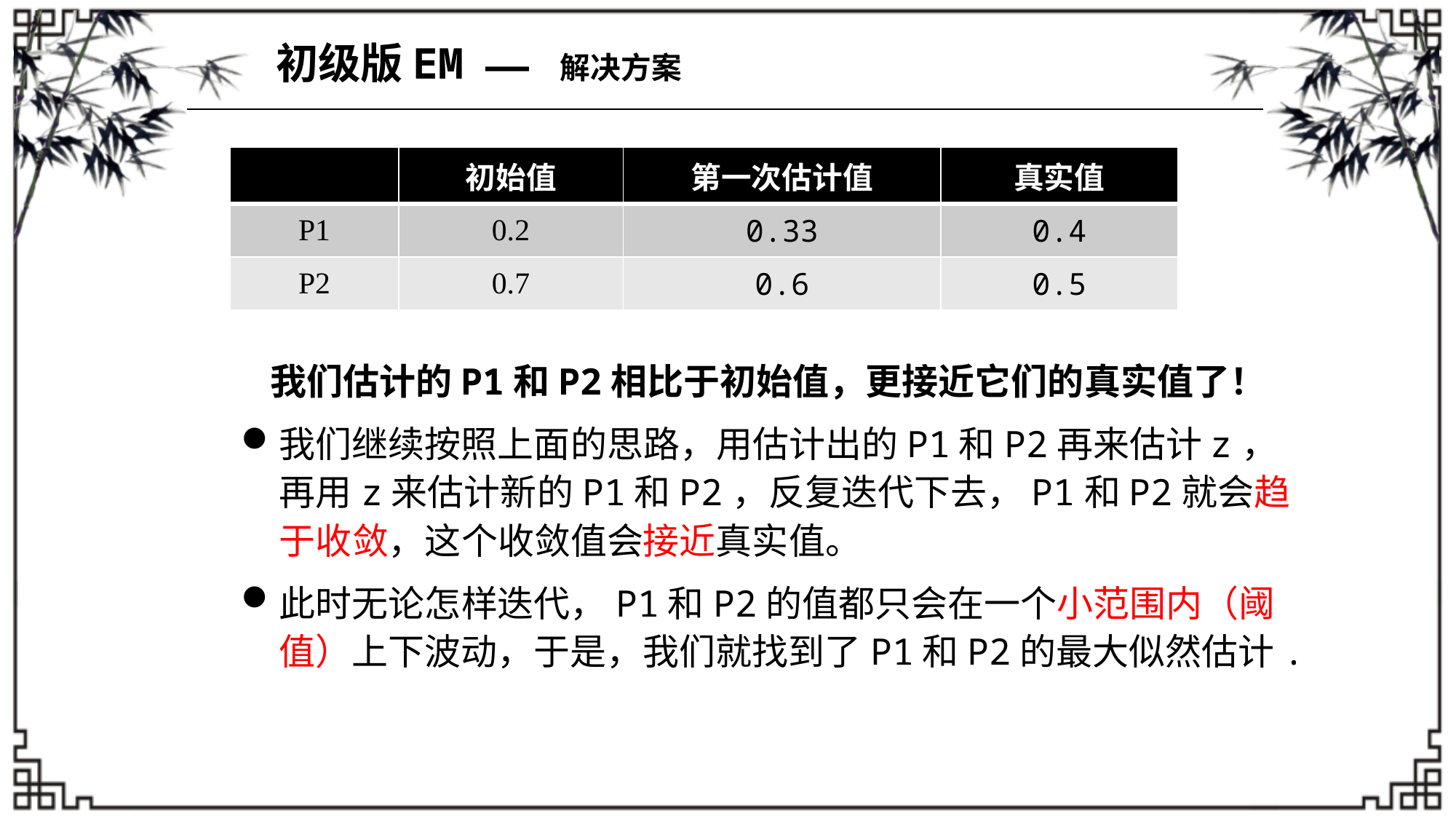

初级版EM —— 解决方案
|  | 初始值 | 第一次估计值 | 真实值 |
| --- | --- | --- | --- |
| P1 | 0.2 | 0.33 | 0.4 |
| P2 | 0.7 | 0.6 | 0.5 |
我们估计的P1和P2相比于初始值，更接近它们的真实值了！
我们继续按照上面的思路，用估计出的P1和P2再来估计z，再用z来估计新的P1和P2，反复迭代下去，P1和P2就会趋于收敛，这个收敛值会接近真实值。
此时无论怎样迭代，P1和P2的值都只会在一个小范围内（阈值）上下波动，于是，我们就找到了P1和P2的最大似然估计.